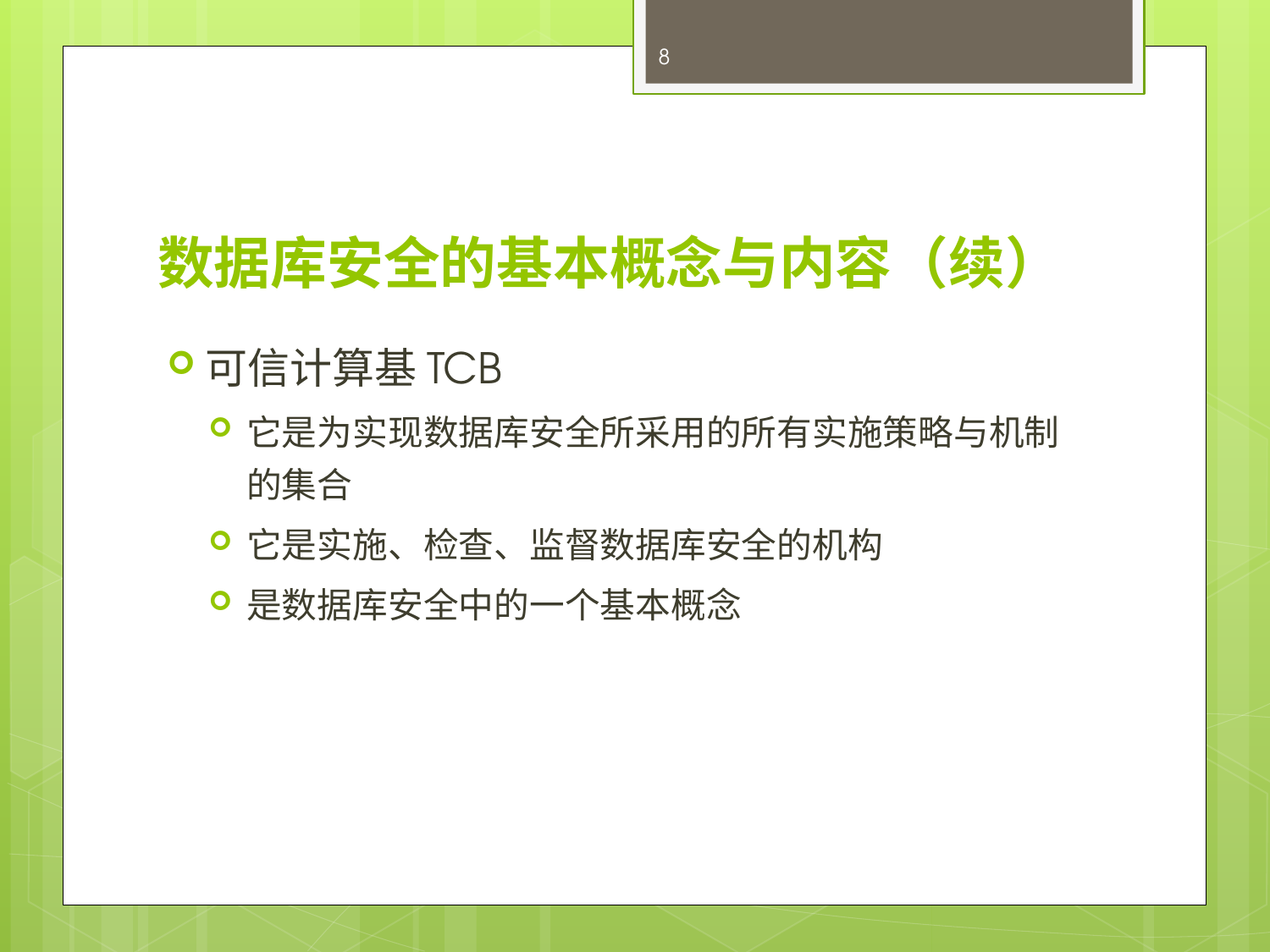

8
# 数据库安全的基本概念与内容（续）
可信计算基TCB
它是为实现数据库安全所采用的所有实施策略与机制的集合
它是实施、检查、监督数据库安全的机构
是数据库安全中的一个基本概念